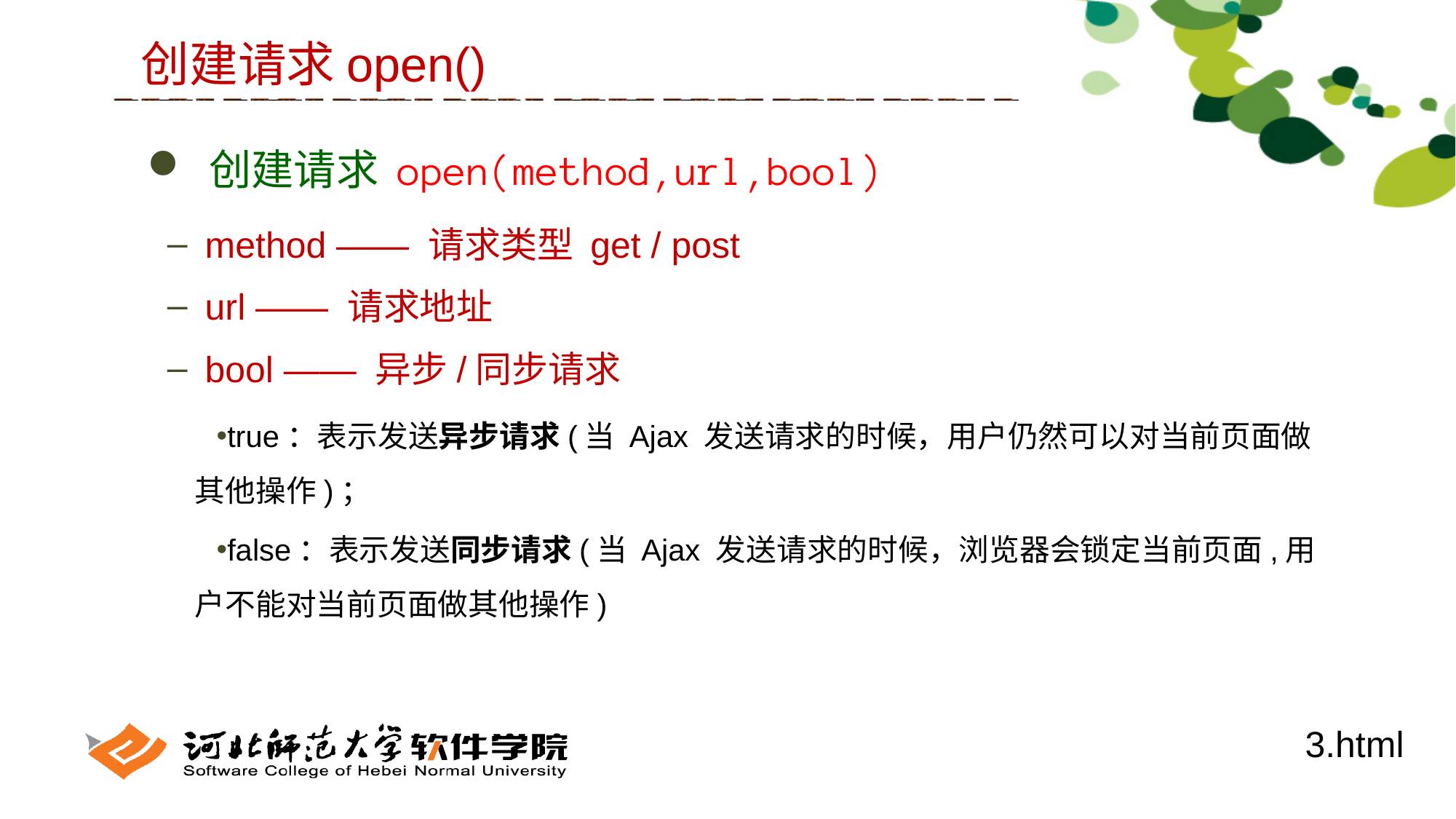

创建请求open()
 创建请求 open(method,url,bool)
 method —— 请求类型 get / post
 url —— 请求地址
 bool —— 异步/同步请求
true：表示发送异步请求(当 Ajax 发送请求的时候，用户仍然可以对当前页面做其他操作)；
false：表示发送同步请求(当 Ajax 发送请求的时候，浏览器会锁定当前页面,用户不能对当前页面做其他操作)

3.html